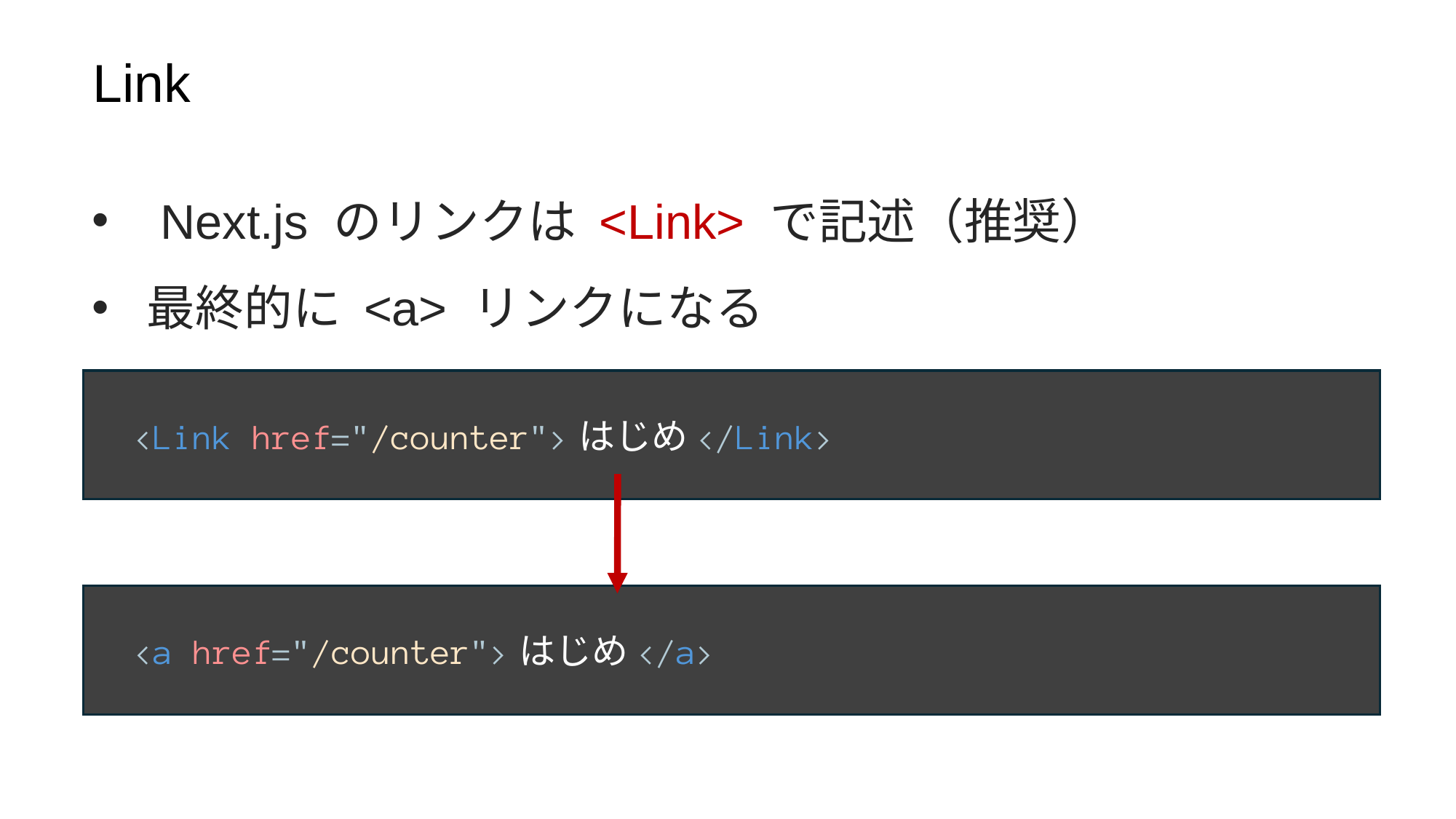

Link
 Next.js のリンクは <Link> で記述（推奨）
最終的に <a> リンクになる

  <Link href="/counter">はじめ</Link>

  <a href="/counter">はじめ</a>